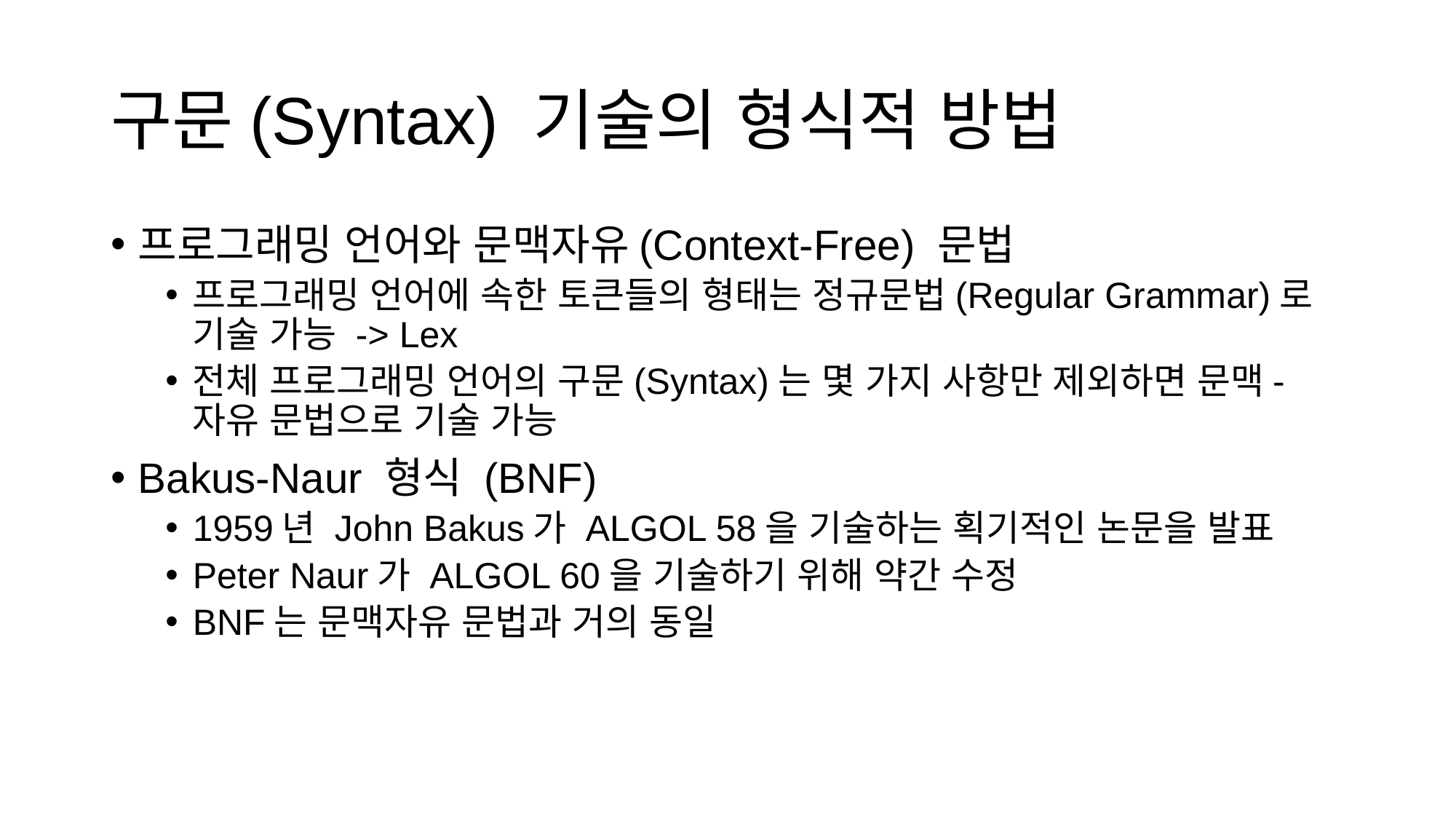

# 구문(Syntax) 기술의 형식적 방법
프로그래밍 언어와 문맥자유(Context-Free) 문법
프로그래밍 언어에 속한 토큰들의 형태는 정규문법(Regular Grammar)로 기술 가능 -> Lex
전체 프로그래밍 언어의 구문(Syntax)는 몇 가지 사항만 제외하면 문맥-자유 문법으로 기술 가능
Bakus-Naur 형식 (BNF)
1959년 John Bakus가 ALGOL 58을 기술하는 획기적인 논문을 발표
Peter Naur가 ALGOL 60을 기술하기 위해 약간 수정
BNF는 문맥자유 문법과 거의 동일